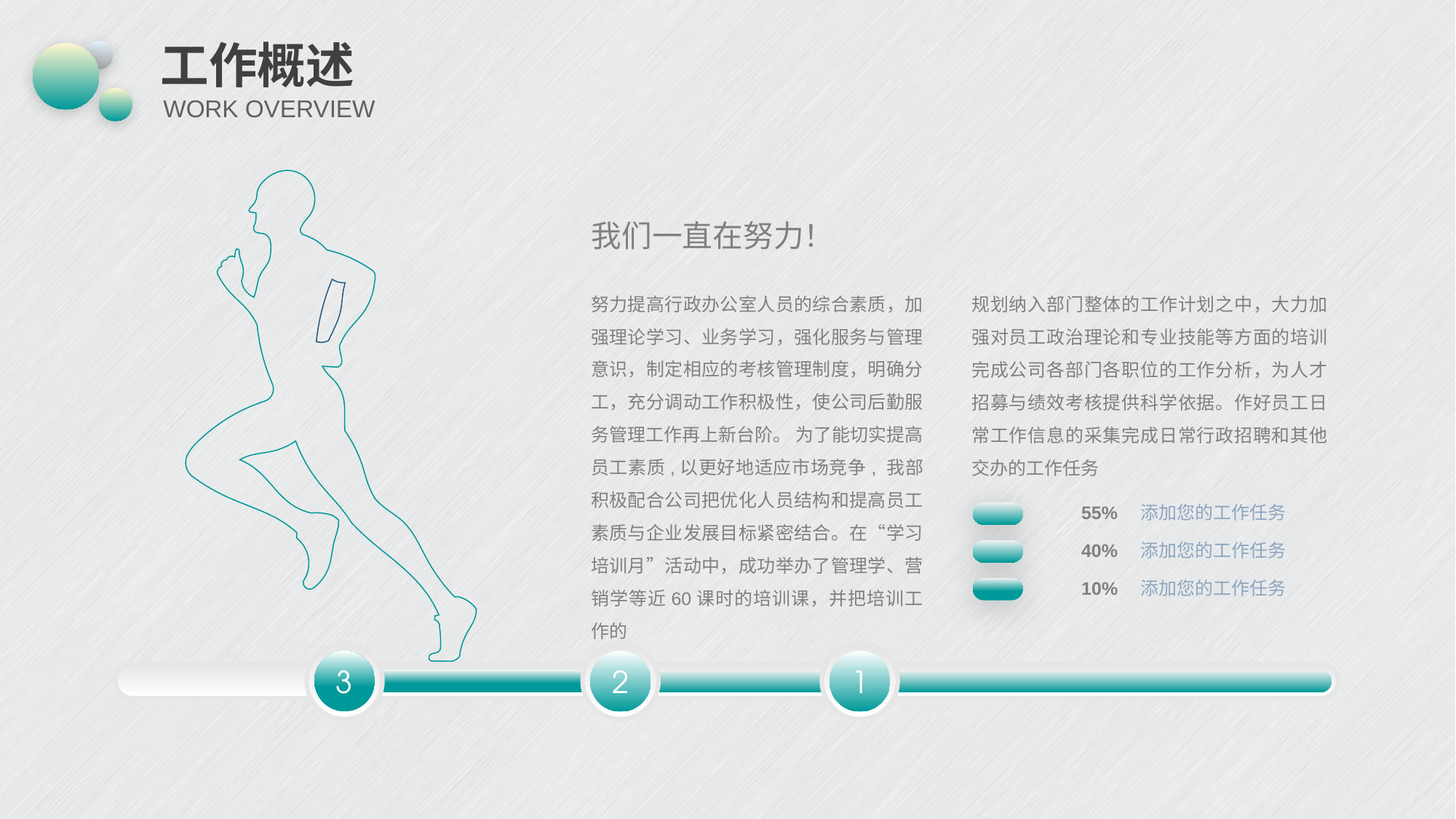

# 工作概述
WORK OVERVIEW

我们一直在努力！
努力提高行政办公室人员的综合素质，加强理论学习、业务学习，强化服务与管理意识，制定相应的考核管理制度，明确分工，充分调动工作积极性，使公司后勤服务管理工作再上新台阶。 为了能切实提高员工素质,以更好地适应市场竞争, 我部积极配合公司把优化人员结构和提高员工素质与企业发展目标紧密结合。在“学习培训月”活动中，成功举办了管理学、营销学等近60课时的培训课，并把培训工作的
规划纳入部门整体的工作计划之中，大力加强对员工政治理论和专业技能等方面的培训完成公司各部门各职位的工作分析，为人才招募与绩效考核提供科学依据。作好员工日常工作信息的采集完成日常行政招聘和其他交办的工作任务
55%　添加您的工作任务

40%　添加您的工作任务

10%　添加您的工作任务

3
2
1